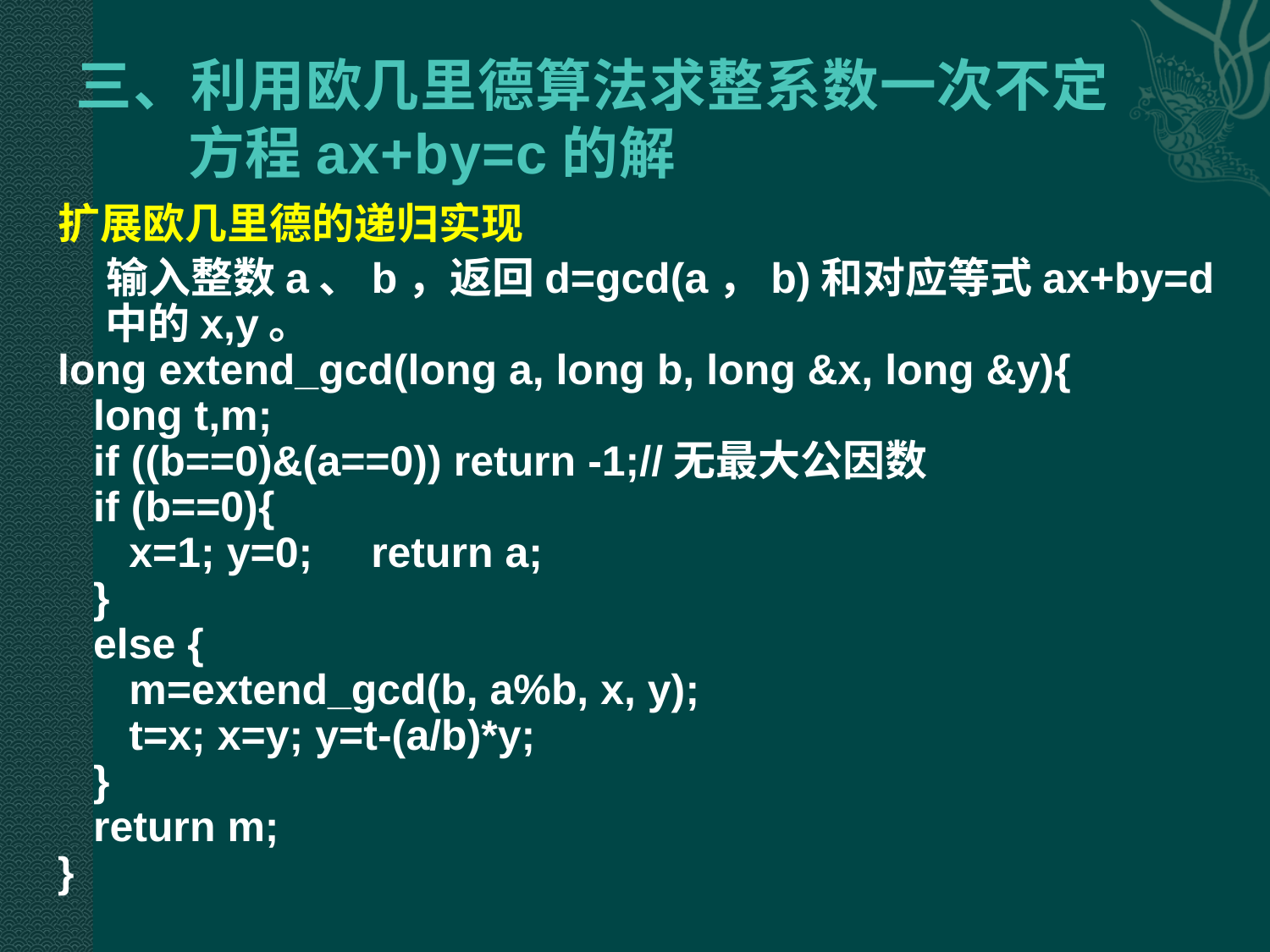

# 三、利用欧几里德算法求整系数一次不定方程ax+by=c的解
扩展欧几里德的递归实现
    输入整数a、b，返回d=gcd(a，b)和对应等式ax+by=d中的x,y。
long extend_gcd(long a, long b, long &x, long &y){
   long t,m;
   if ((b==0)&(a==0)) return -1;//无最大公因数
   if (b==0){
   	  x=1; y=0;  	 return a;
   }
   else {
   	  m=extend_gcd(b, a%b, x, y);
   	  t=x; x=y; y=t-(a/b)*y;
   }
   return m;
}